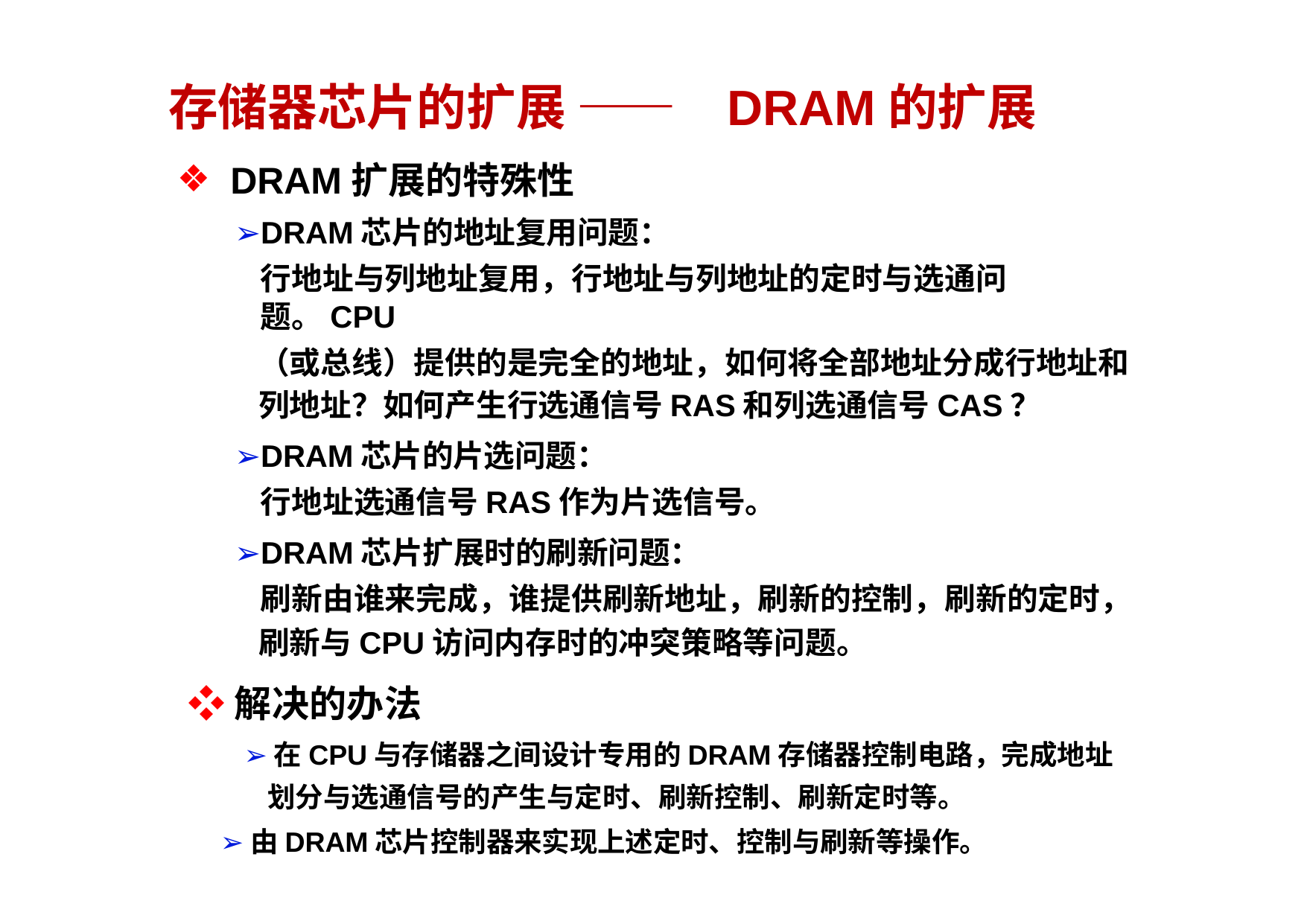

# 存储器芯片的扩展 ——	DRAM的扩展
DRAM扩展的特殊性
➢DRAM芯片的地址复用问题：
行地址与列地址复用，行地址与列地址的定时与选通问题。CPU
（或总线）提供的是完全的地址，如何将全部地址分成行地址和列地址？如何产生行选通信号RAS和列选通信号CAS？
➢DRAM芯片的片选问题：
行地址选通信号RAS作为片选信号。
➢DRAM芯片扩展时的刷新问题：
刷新由谁来完成，谁提供刷新地址，刷新的控制，刷新的定时，刷新与CPU访问内存时的冲突策略等问题。
❖解决的办法
➢在CPU与存储器之间设计专用的DRAM存储器控制电路，完成地址划分与选通信号的产生与定时、刷新控制、刷新定时等。
➢由DRAM芯片控制器来实现上述定时、控制与刷新等操作。